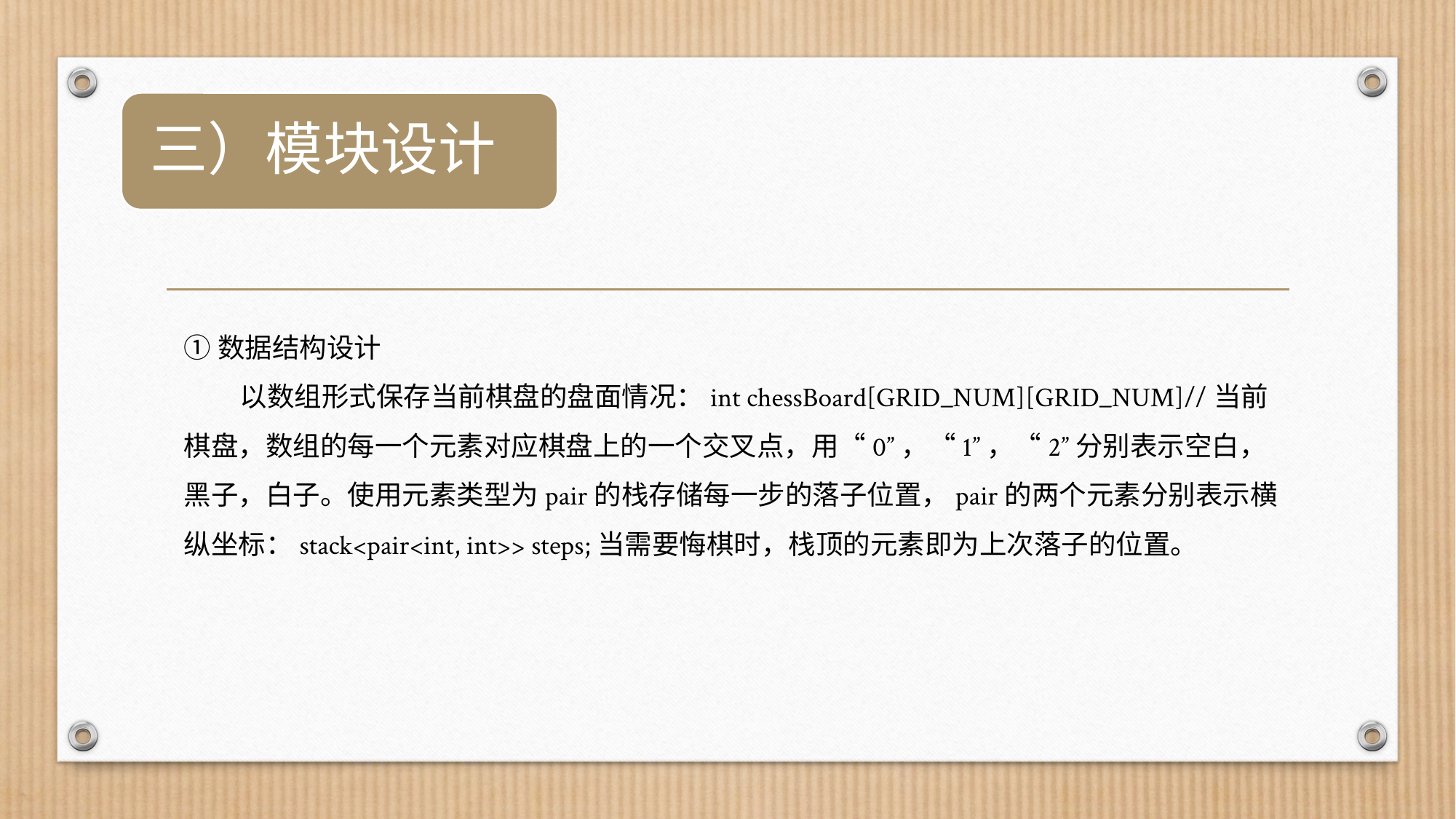

三）模块设计
①数据结构设计
        以数组形式保存当前棋盘的盘面情况：int chessBoard[GRID_NUM][GRID_NUM]//当前棋盘，数组的每一个元素对应棋盘上的一个交叉点，用“0”，“1”，“2”分别表示空白，黑子，白子。使用元素类型为pair的栈存储每一步的落子位置，pair的两个元素分别表示横纵坐标：stack<pair<int, int>> steps;当需要悔棋时，栈顶的元素即为上次落子的位置。